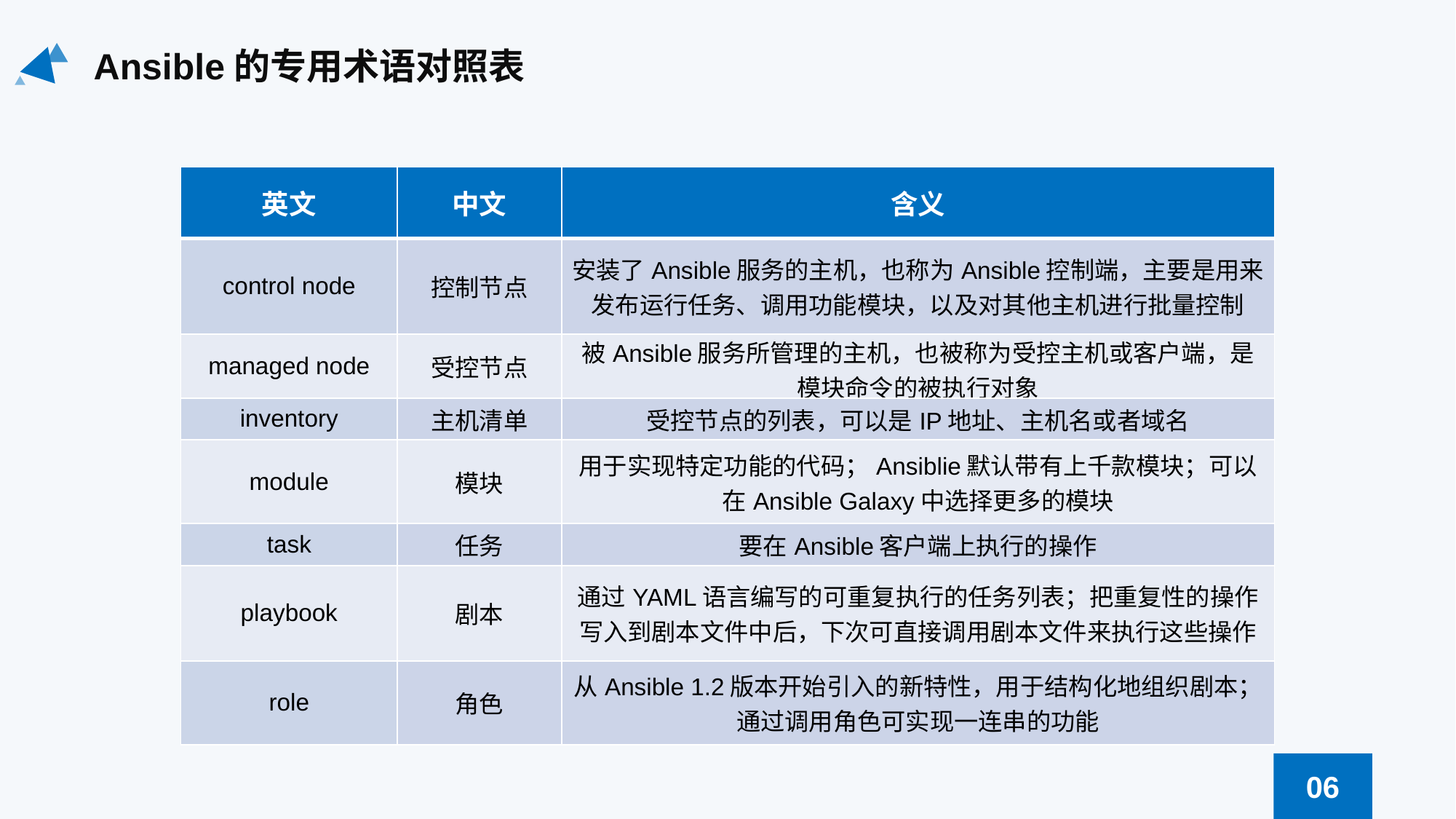

Ansible的专用术语对照表

| 英文 | 中文 | 含义 |
| --- | --- | --- |
| control node | 控制节点 | 安装了Ansible服务的主机，也称为Ansible控制端，主要是用来发布运行任务、调用功能模块，以及对其他主机进行批量控制 |
| managed node | 受控节点 | 被Ansible服务所管理的主机，也被称为受控主机或客户端，是模块命令的被执行对象 |
| inventory | 主机清单 | 受控节点的列表，可以是IP地址、主机名或者域名 |
| module | 模块 | 用于实现特定功能的代码；Ansiblie默认带有上千款模块；可以在Ansible Galaxy中选择更多的模块 |
| task | 任务 | 要在Ansible客户端上执行的操作 |
| playbook | 剧本 | 通过YAML语言编写的可重复执行的任务列表；把重复性的操作写入到剧本文件中后，下次可直接调用剧本文件来执行这些操作 |
| role | 角色 | 从Ansible 1.2版本开始引入的新特性，用于结构化地组织剧本；通过调用角色可实现一连串的功能 |

06